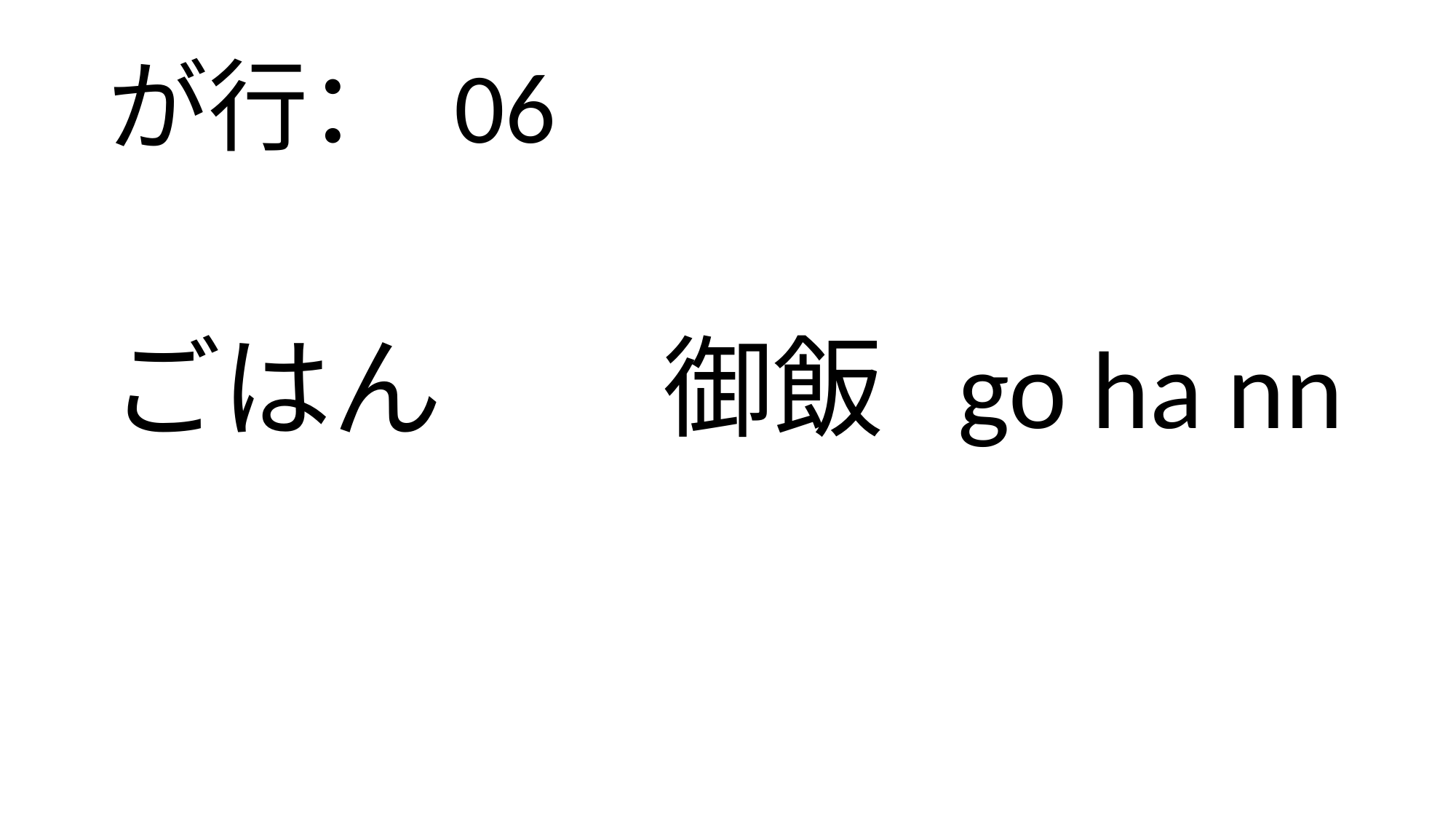

が行： 06
# ごはん　　御飯  go ha nn